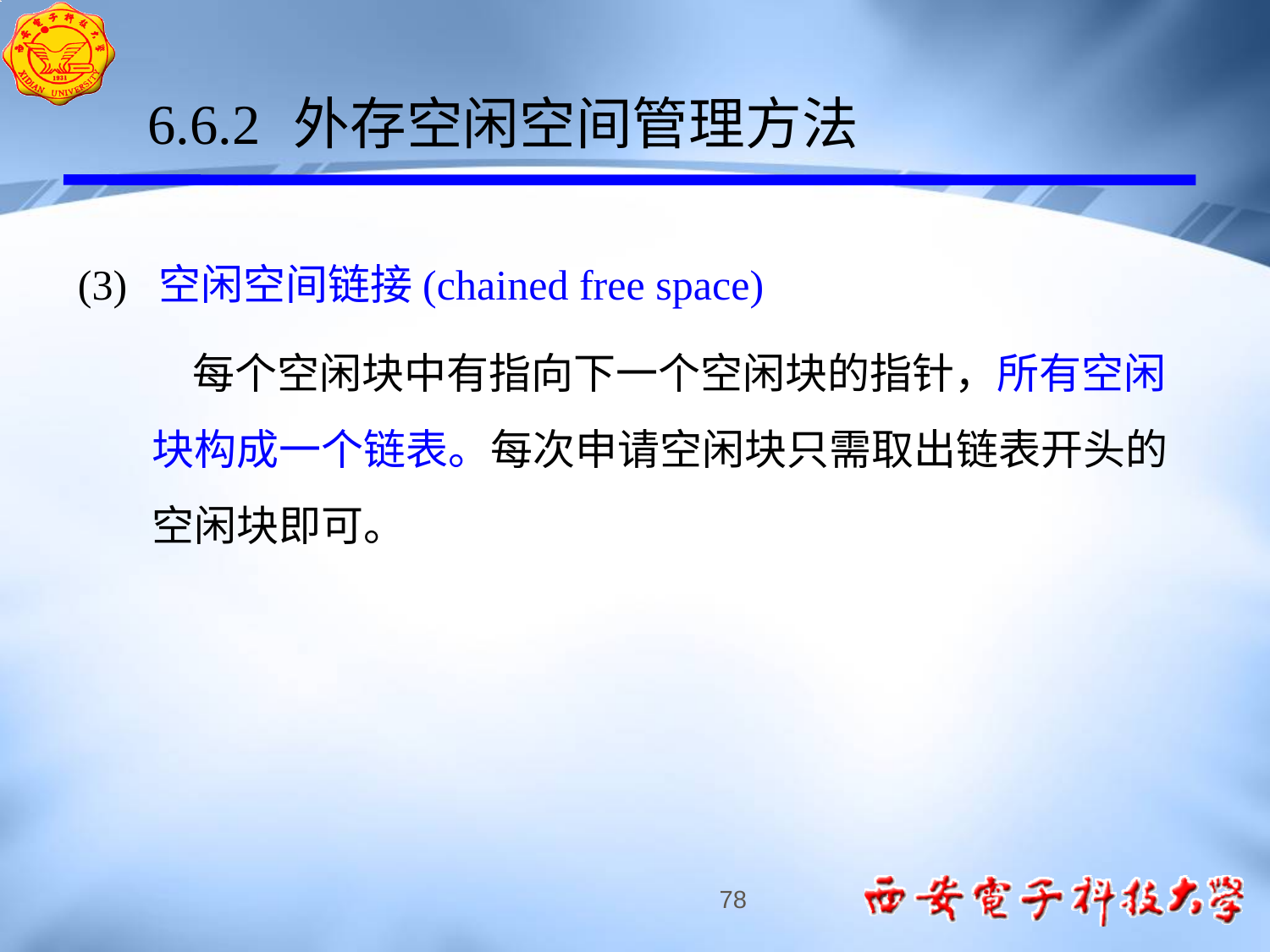

6.6.2 外存空闲空间管理方法
(3)  空闲空间链接(chained free space)
           每个空闲块中有指向下一个空闲块的指针，所有空闲块构成一个链表。每次申请空闲块只需取出链表开头的空闲块即可。

78